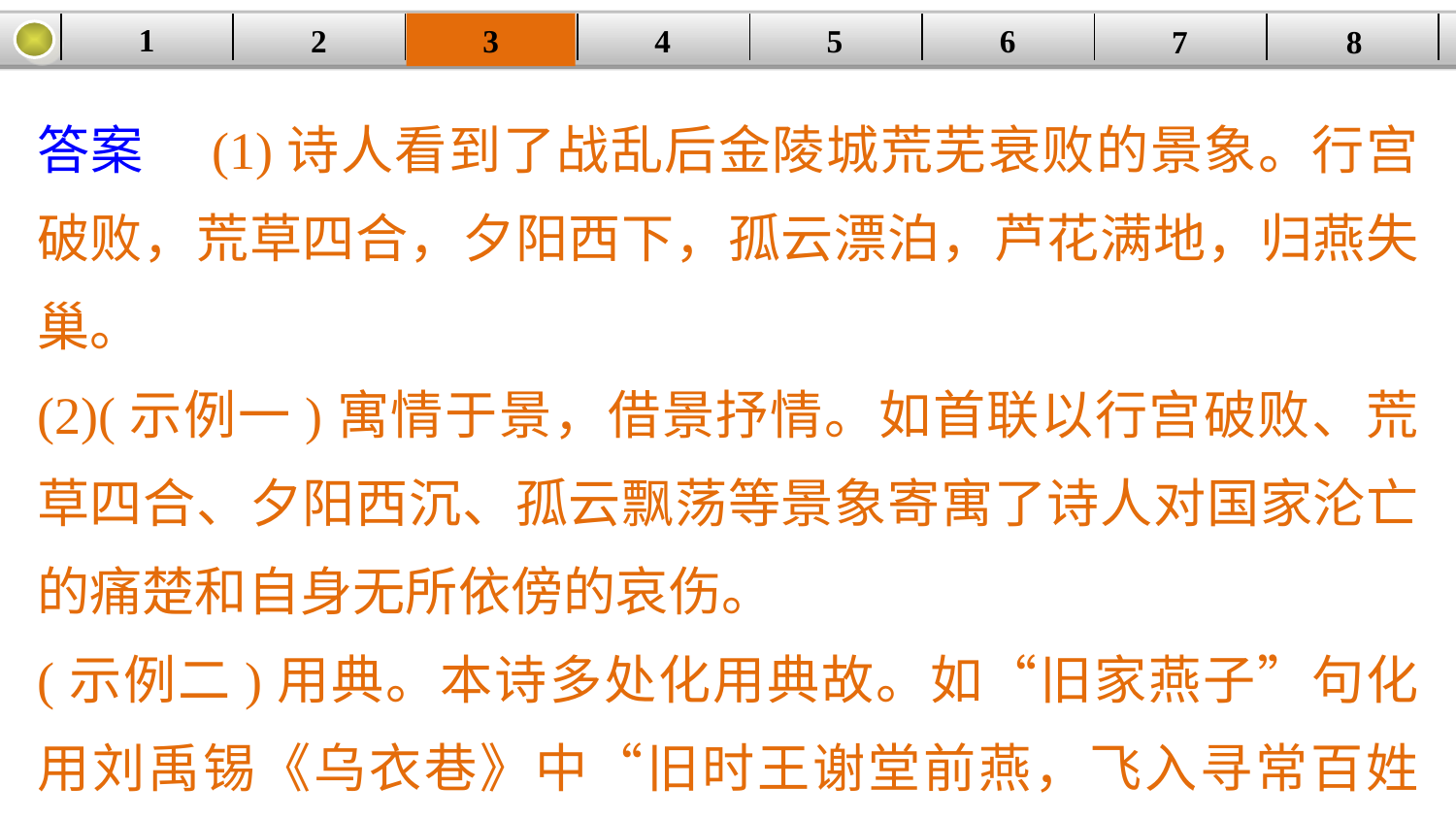

1
2
3
4
|  |  |  |  |  |  |  |  |
| --- | --- | --- | --- | --- | --- | --- | --- |
5
6
7
8

答案　(1)诗人看到了战乱后金陵城荒芜衰败的景象。行宫破败，荒草四合，夕阳西下，孤云漂泊，芦花满地，归燕失巢。
(2)(示例一)寓情于景，借景抒情。如首联以行宫破败、荒草四合、夕阳西沉、孤云飘荡等景象寄寓了诗人对国家沦亡的痛楚和自身无所依傍的哀伤。
(示例二)用典。本诗多处化用典故。如“旧家燕子”句化用刘禹锡《乌衣巷》中“旧时王谢堂前燕，飞入寻常百姓家”的诗句，道尽家国巨变的沧桑之感和黍离之悲。又如“啼鹃